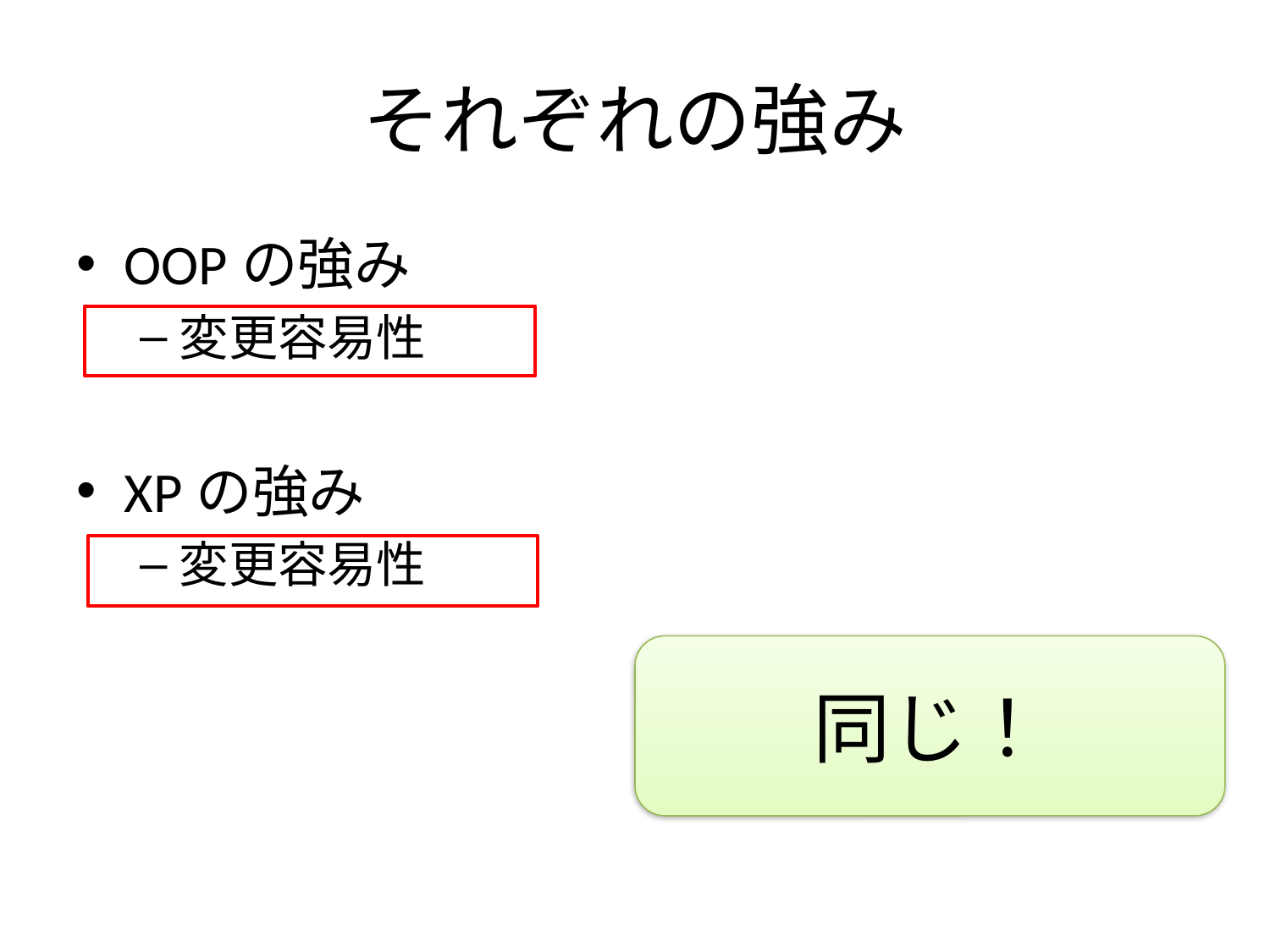

# それぞれの強み
OOPの強み
変更容易性

XPの強み
変更容易性

同じ！